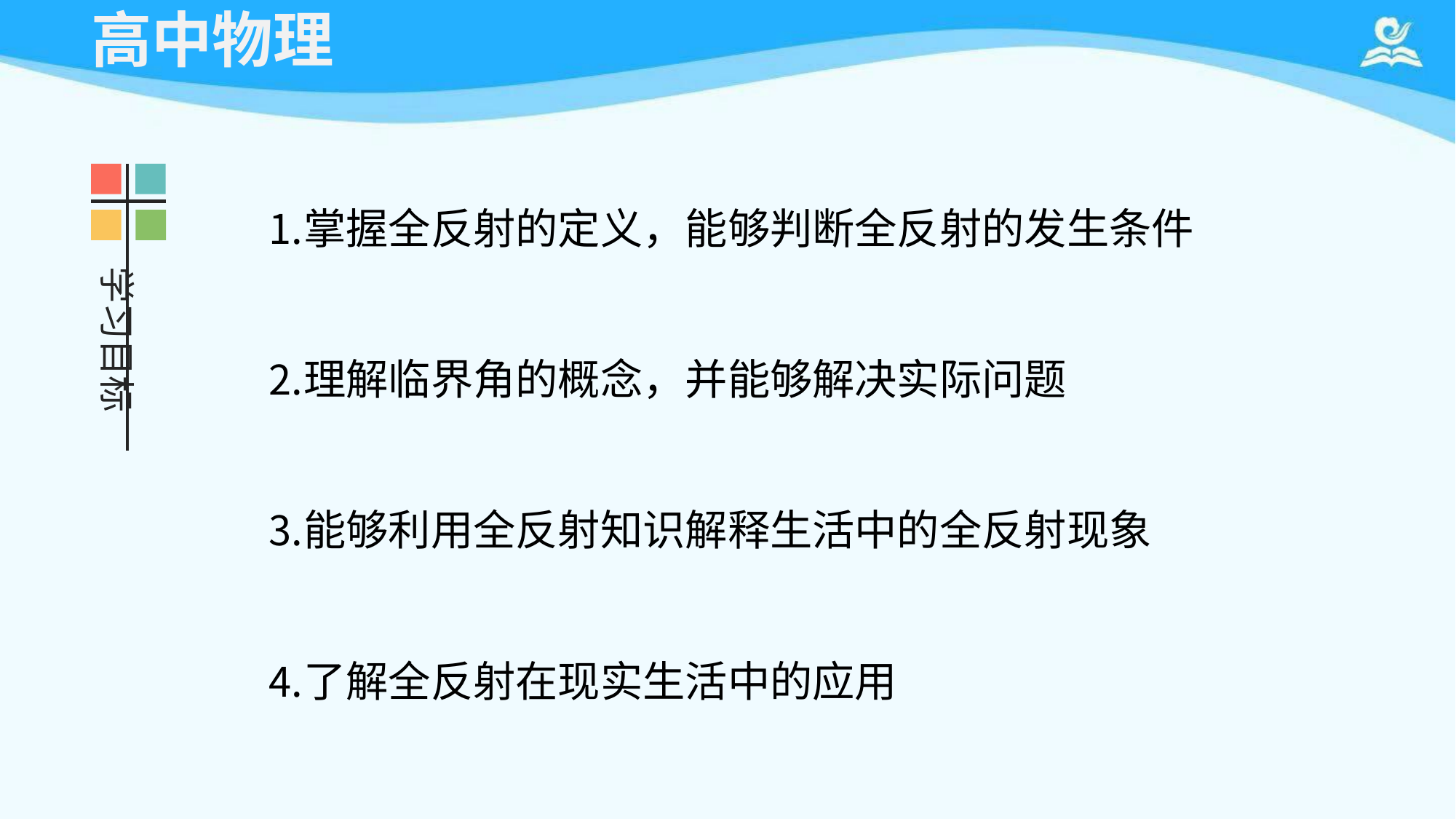

# 高中物理

掌握全反射的定义，能够判断全反射的发生条件

理解临界角的概念，并能够解决实际问题

能够利用全反射知识解释生活中的全反射现象

了解全反射在现实生活中的应用

学习目标